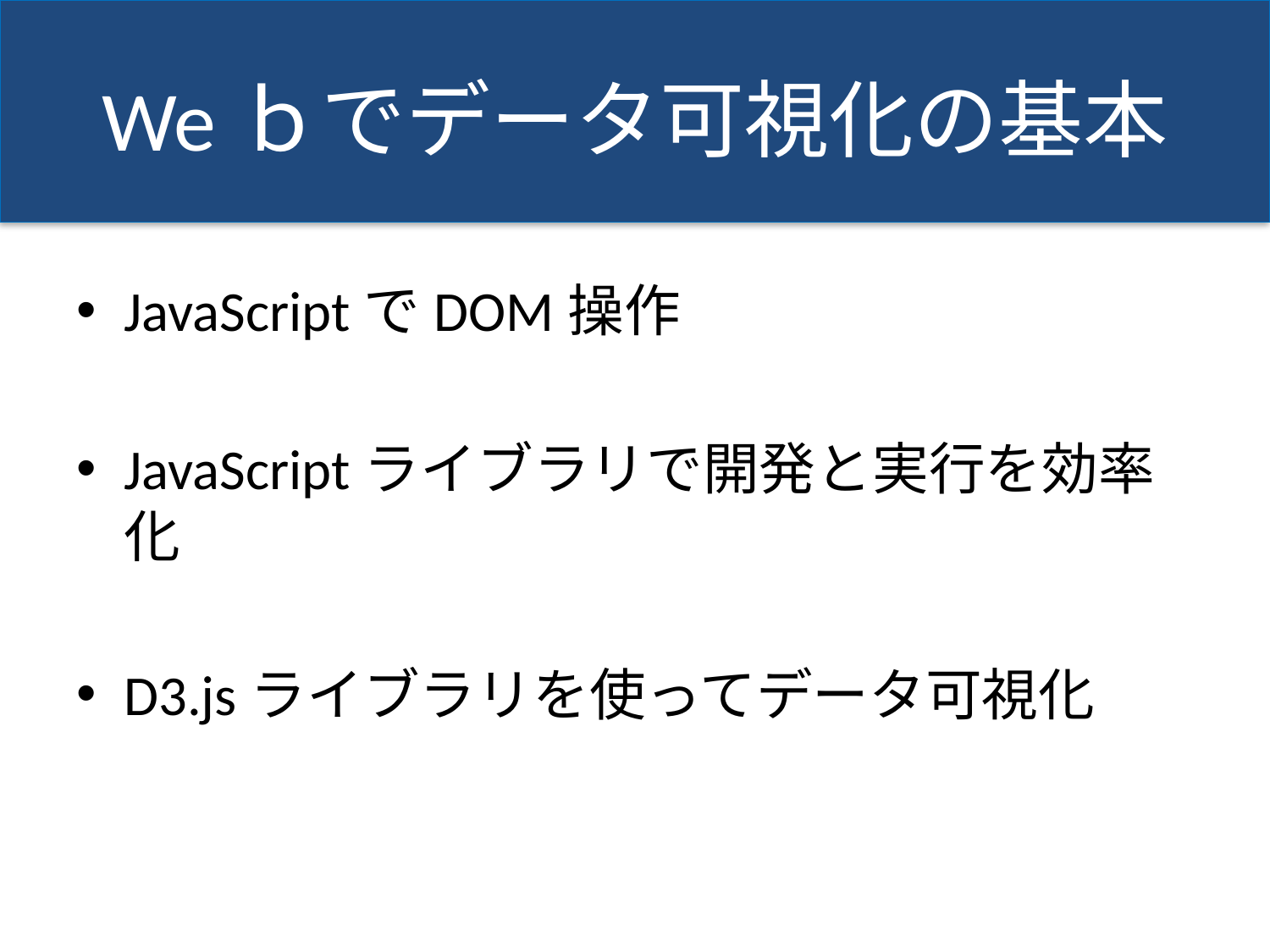

# Weｂでデータ可視化の基本
JavaScriptでDOM操作

JavaScriptライブラリで開発と実行を効率化

D3.jsライブラリを使ってデータ可視化